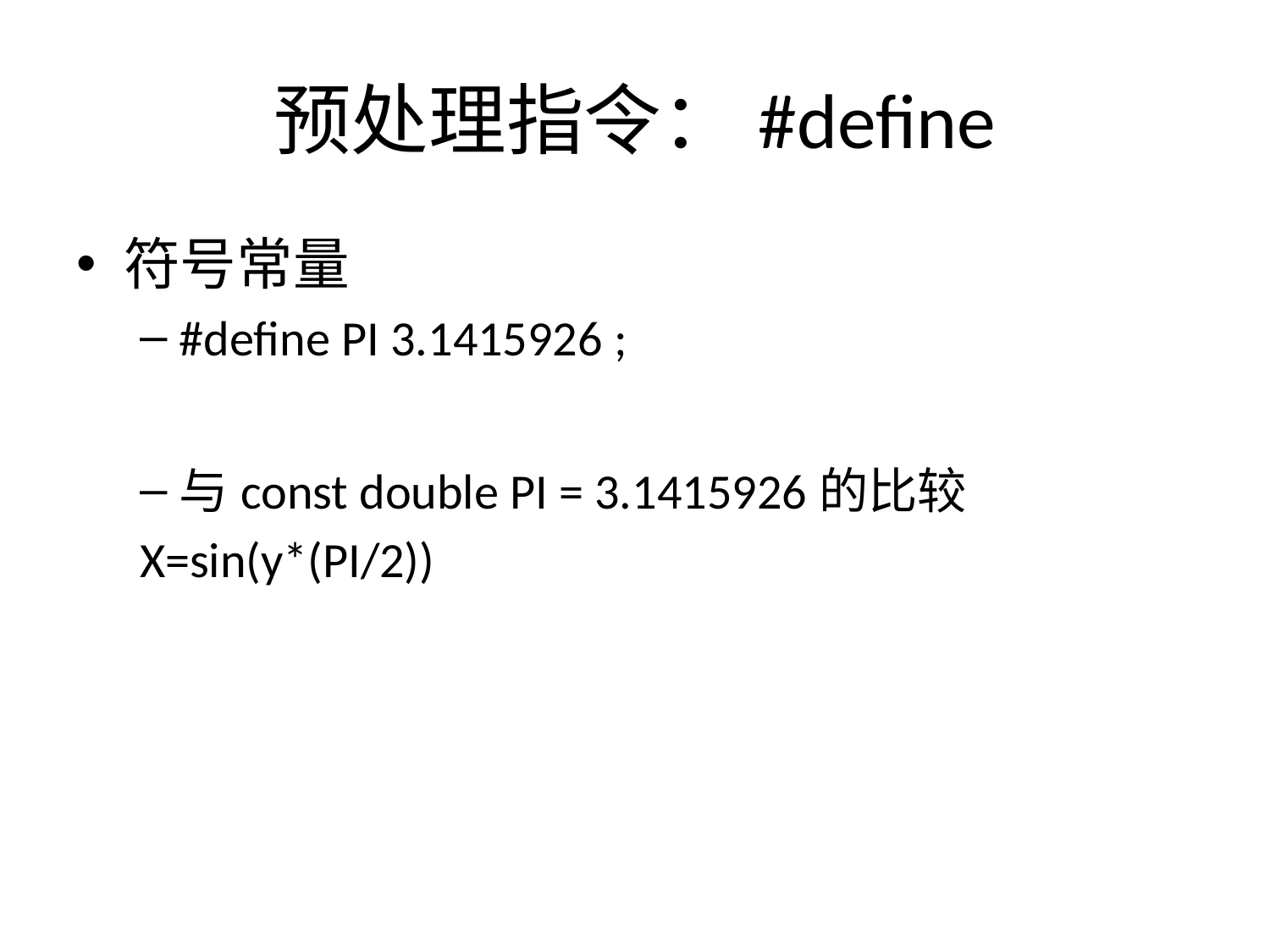

# 预处理指令：#define
符号常量
#define PI 3.1415926 ;

与const double PI = 3.1415926的比较
X=sin(y*(PI/2))